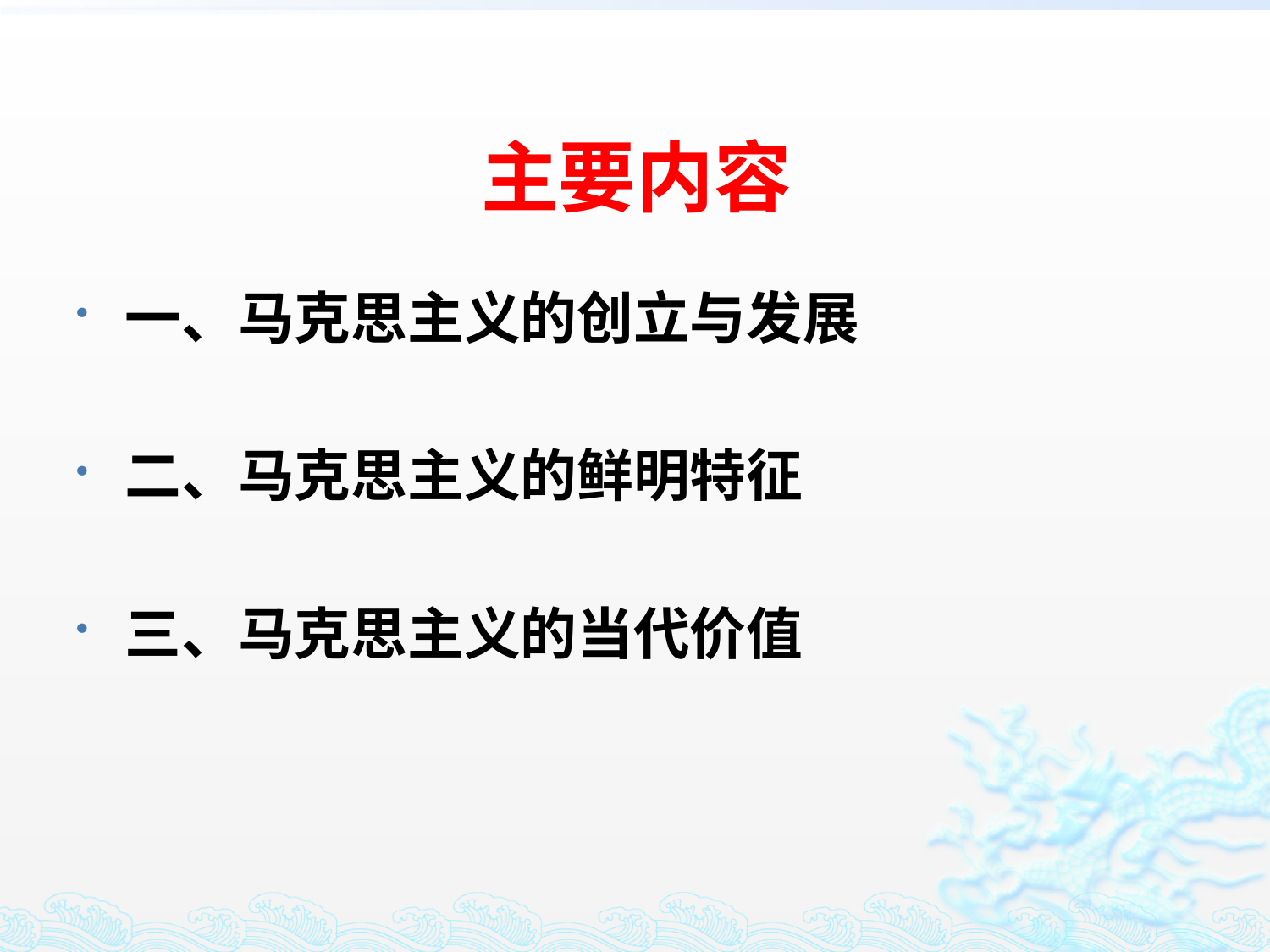

# 主要内容
一、马克思主义的创立与发展

二、马克思主义的鲜明特征

三、马克思主义的当代价值